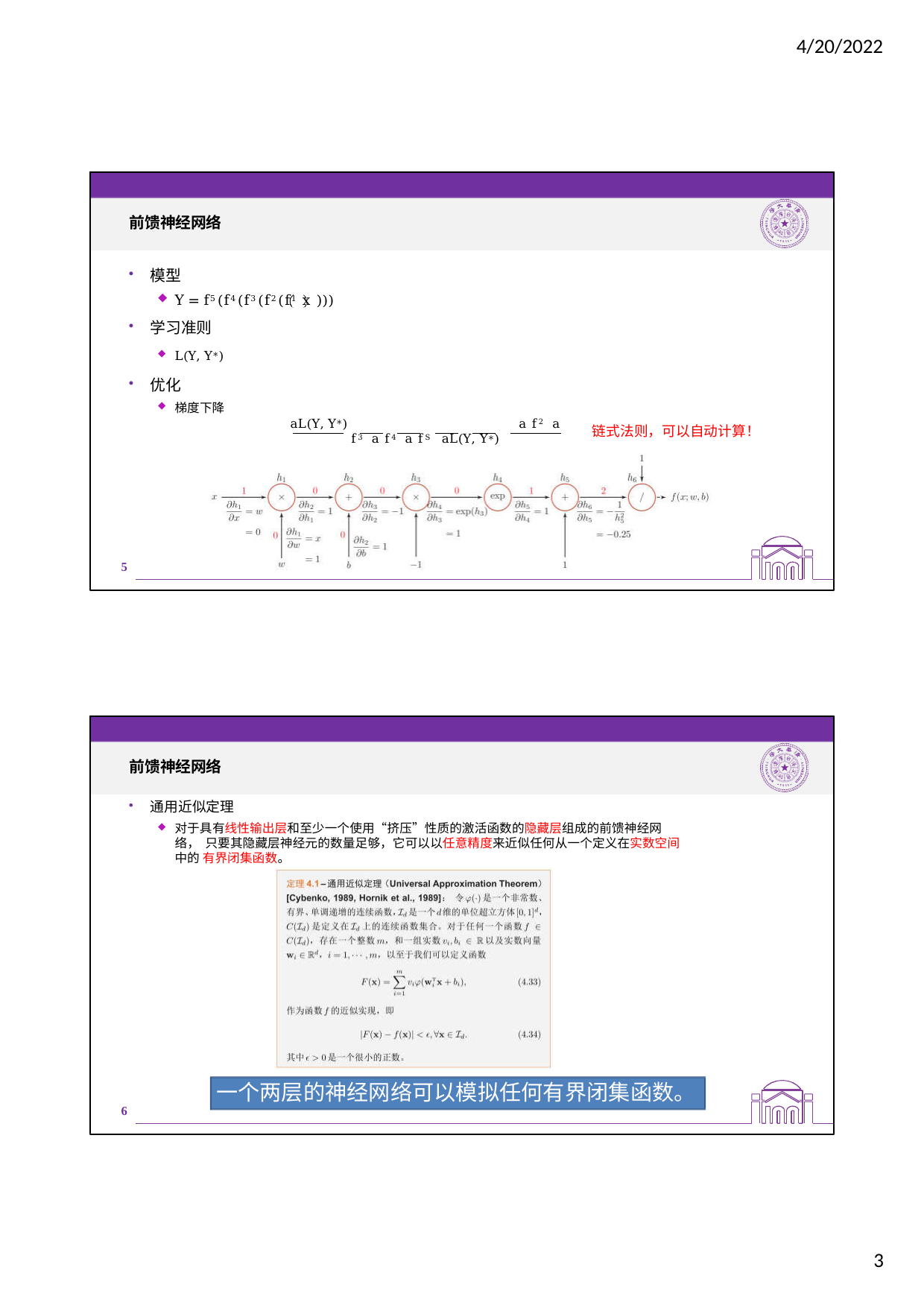

4/20/2022

前馈神经网络
模型
Y = f5(f4(f3(f2(f1 x )))
学习准则
L(Y, Y∗)
优化
梯度下降
aL(Y, Y∗)	a f2 a f3 a f4 a fS aL(Y, Y∗)
a f1	= a f1 × a f2 × a f3 × a f4 ×	a fS

链式法则，可以自动计算！

5

前馈神经网络

通用近似定理
对于具有线性输出层和至少一个使用“挤压”性质的激活函数的隐藏层组成的前馈神经网络，  只要其隐藏层神经元的数量足够，它可以以任意精度来近似任何从一个定义在实数空间中的 有界闭集函数。

一个两层的神经网络可以模拟任何有界闭集函数。

6

3